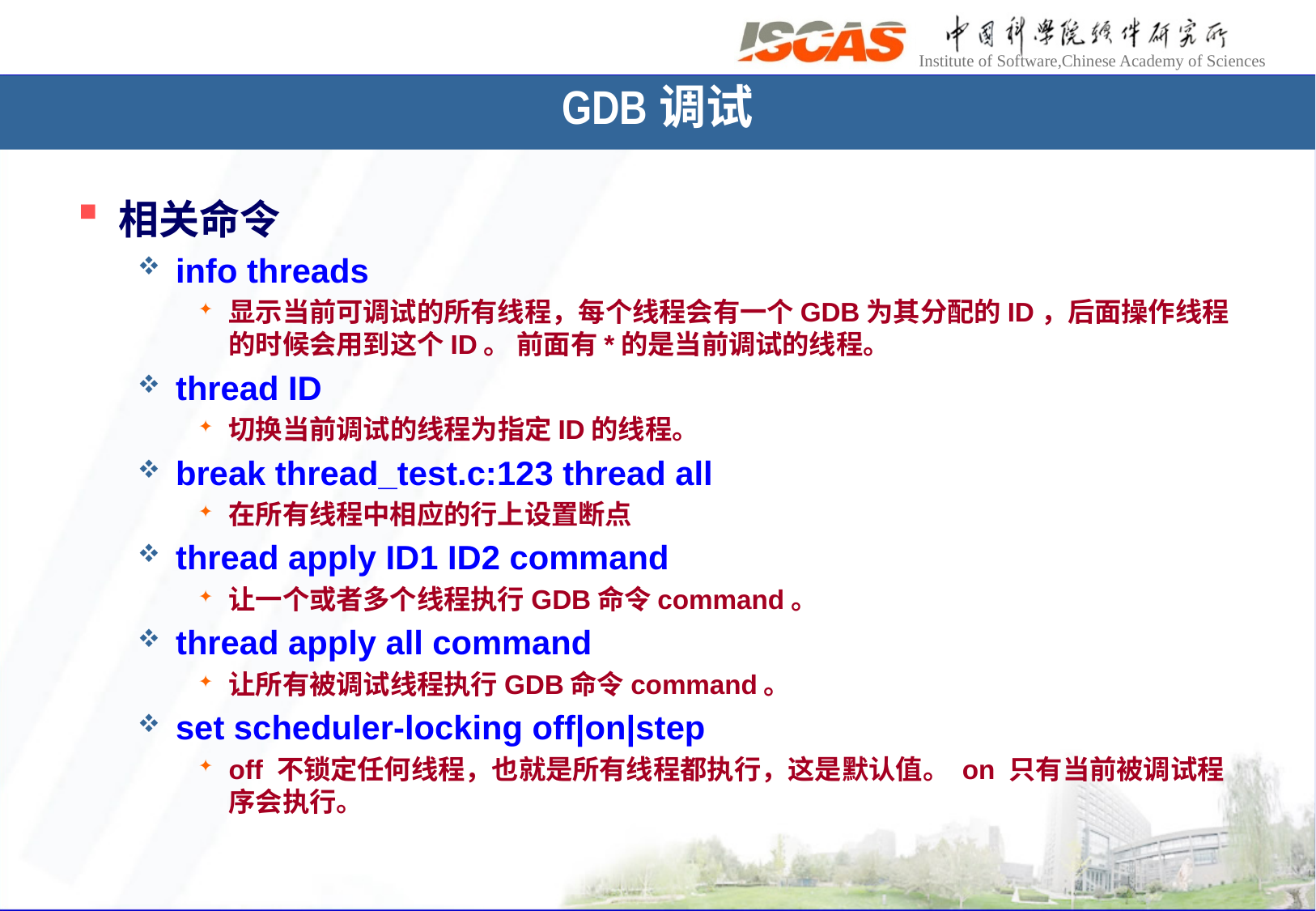

GDB调试
 相关命令
info threads
显示当前可调试的所有线程，每个线程会有一个GDB为其分配的ID，后面操作线程的时候会用到这个ID。 前面有*的是当前调试的线程。
thread ID
切换当前调试的线程为指定ID的线程。
break thread_test.c:123 thread all
在所有线程中相应的行上设置断点
thread apply ID1 ID2 command
让一个或者多个线程执行GDB命令command。
thread apply all command
让所有被调试线程执行GDB命令command。
set scheduler-locking off|on|step
off 不锁定任何线程，也就是所有线程都执行，这是默认值。 on 只有当前被调试程序会执行。